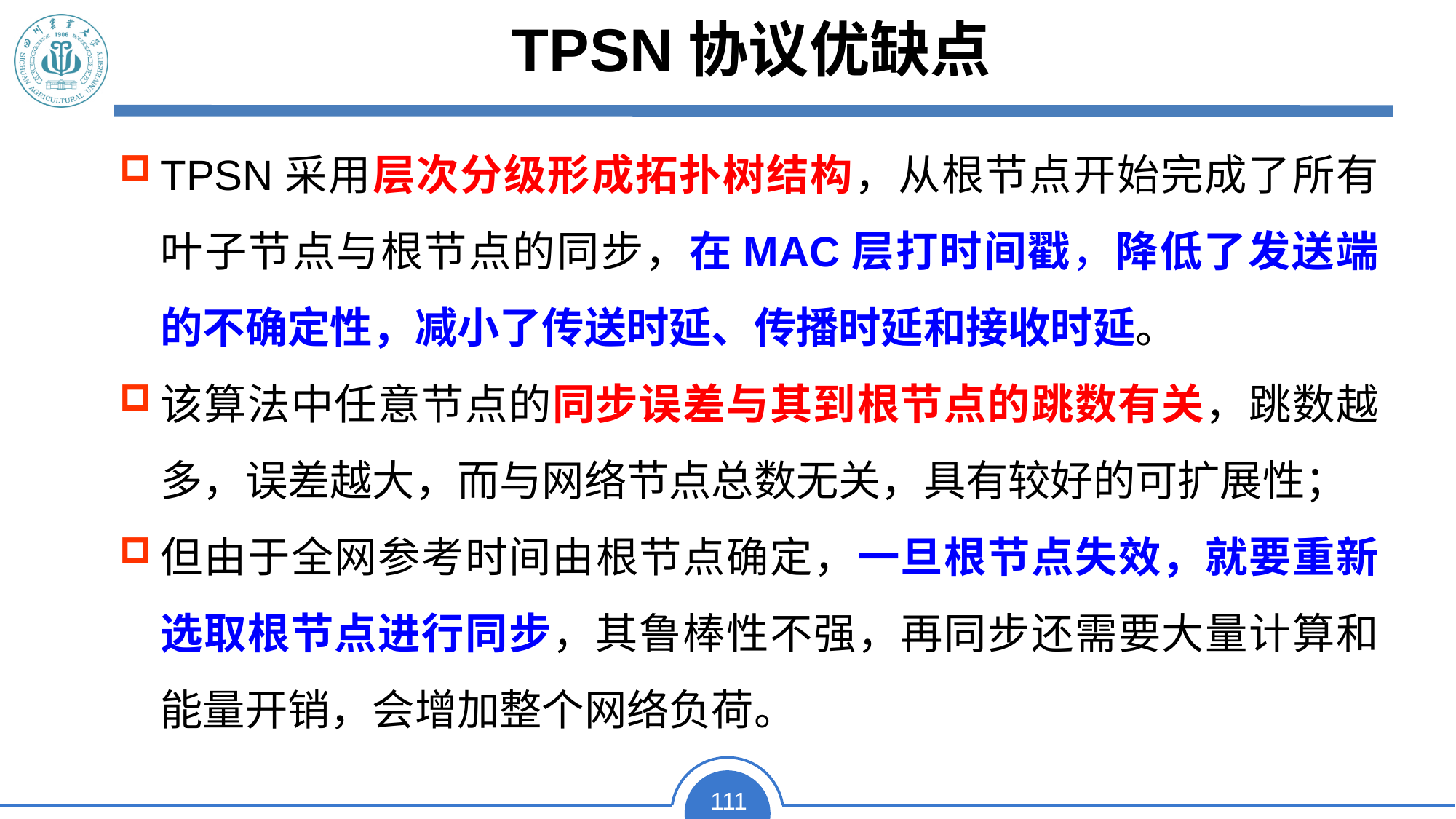

# TPSN协议优缺点
TPSN采用层次分级形成拓扑树结构，从根节点开始完成了所有叶子节点与根节点的同步，在MAC层打时间戳，降低了发送端的不确定性，减小了传送时延、传播时延和接收时延。
该算法中任意节点的同步误差与其到根节点的跳数有关，跳数越多，误差越大，而与网络节点总数无关，具有较好的可扩展性；
但由于全网参考时间由根节点确定，一旦根节点失效，就要重新选取根节点进行同步，其鲁棒性不强，再同步还需要大量计算和能量开销，会增加整个网络负荷。